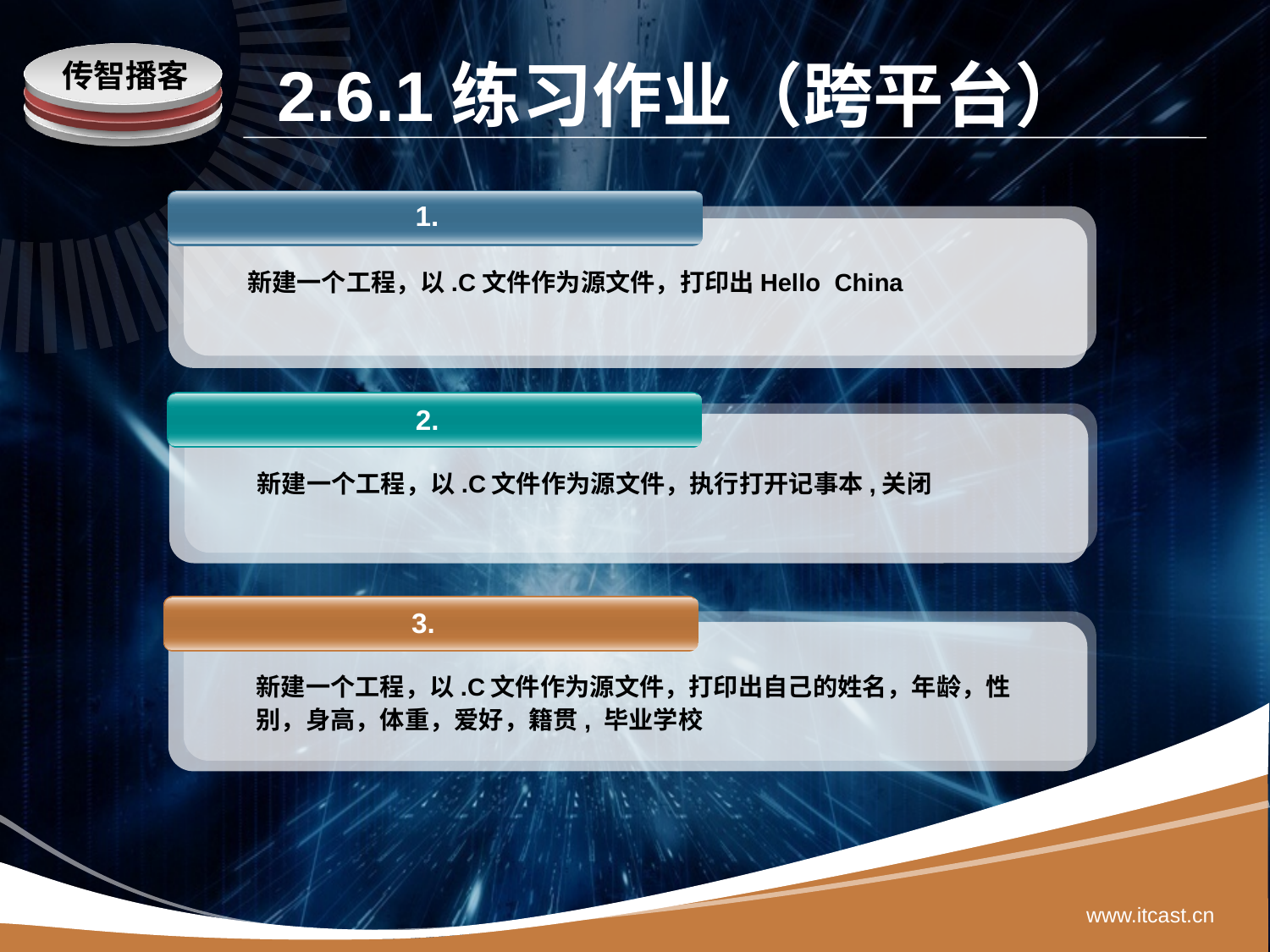

# 2.6.1练习作业（跨平台）

 1.

新建一个工程，以.C文件作为源文件，打印出Hello  China

 2.

新建一个工程，以.C文件作为源文件，执行打开记事本,关闭

3.

新建一个工程，以.C文件作为源文件，打印出自己的姓名，年龄，性别，身高，体重，爱好，籍贯, 毕业学校
www.itcast.cn